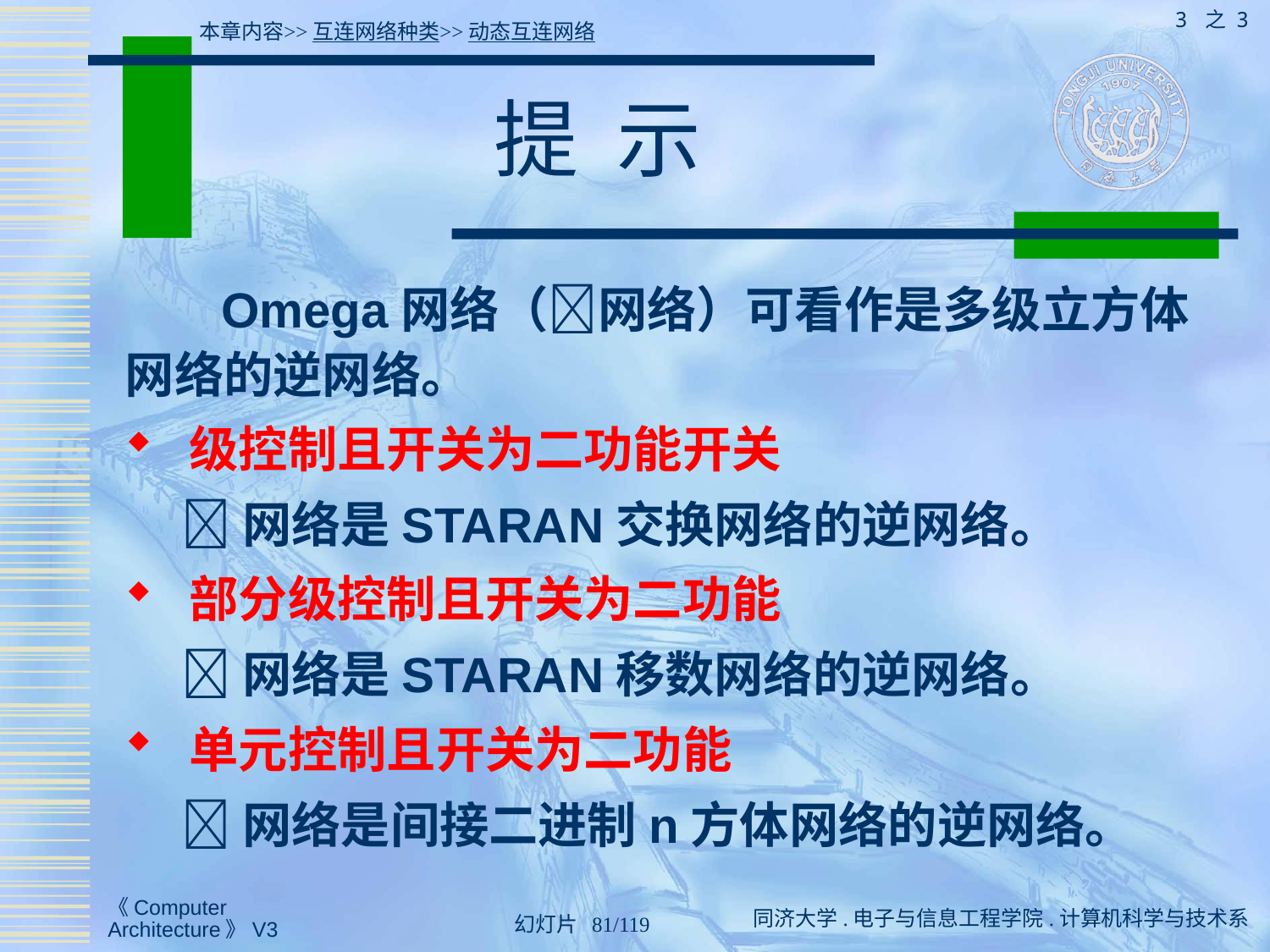

3 之 3
本章内容>>互连网络种类>>动态互连网络
# 提  示
       Omega网络（Ω网络）可看作是多级立方体网络的逆网络。
  级控制且开关为二功能开关
     Ω网络是STARAN交换网络的逆网络。
  部分级控制且开关为二功能
     Ω网络是STARAN移数网络的逆网络。
  单元控制且开关为二功能
     Ω网络是间接二进制n方体网络的逆网络。